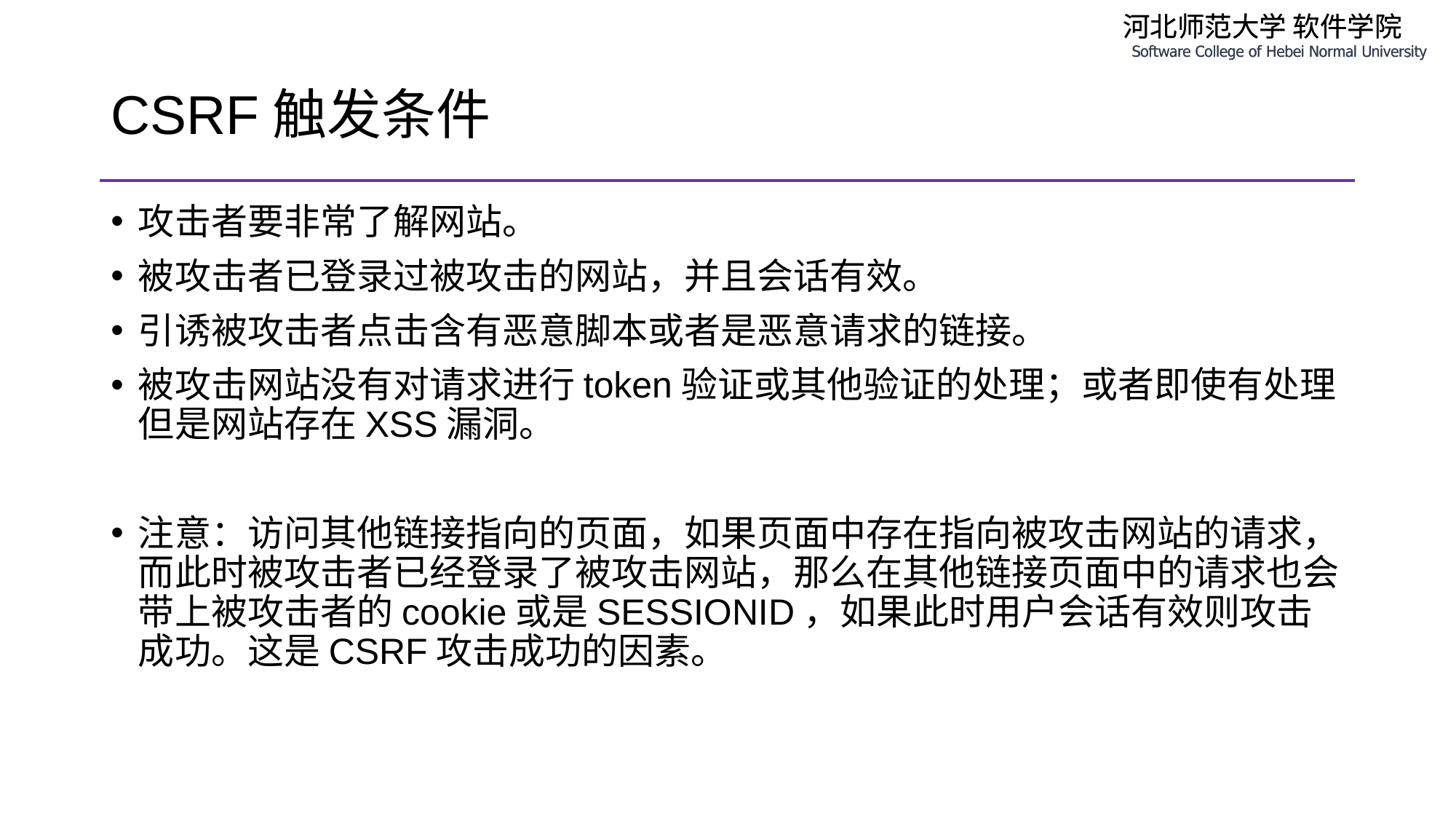

# CSRF触发条件
攻击者要非常了解网站。
被攻击者已登录过被攻击的网站，并且会话有效。
引诱被攻击者点击含有恶意脚本或者是恶意请求的链接。
被攻击网站没有对请求进行token验证或其他验证的处理；或者即使有处理但是网站存在XSS漏洞。

注意：访问其他链接指向的页面，如果页面中存在指向被攻击网站的请求，而此时被攻击者已经登录了被攻击网站，那么在其他链接页面中的请求也会带上被攻击者的cookie或是SESSIONID，如果此时用户会话有效则攻击成功。这是CSRF攻击成功的因素。